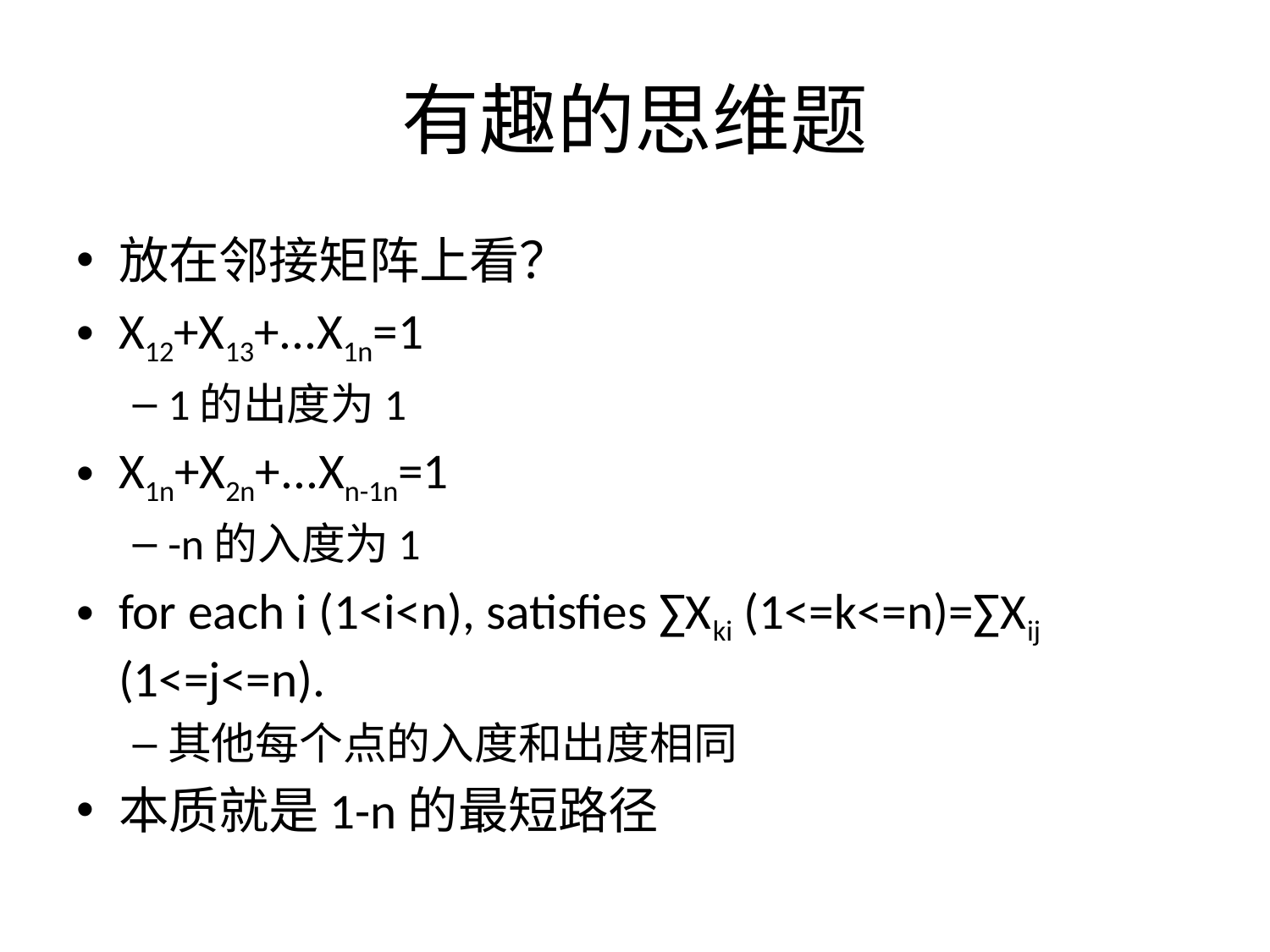

# 有趣的思维题
放在邻接矩阵上看？
X12+X13+...X1n=1
1的出度为1
X1n+X2n+...Xn-1n=1
-n的入度为1
for each i (1<i<n), satisfies ∑Xki (1<=k<=n)=∑Xij (1<=j<=n).
其他每个点的入度和出度相同
本质就是1-n的最短路径